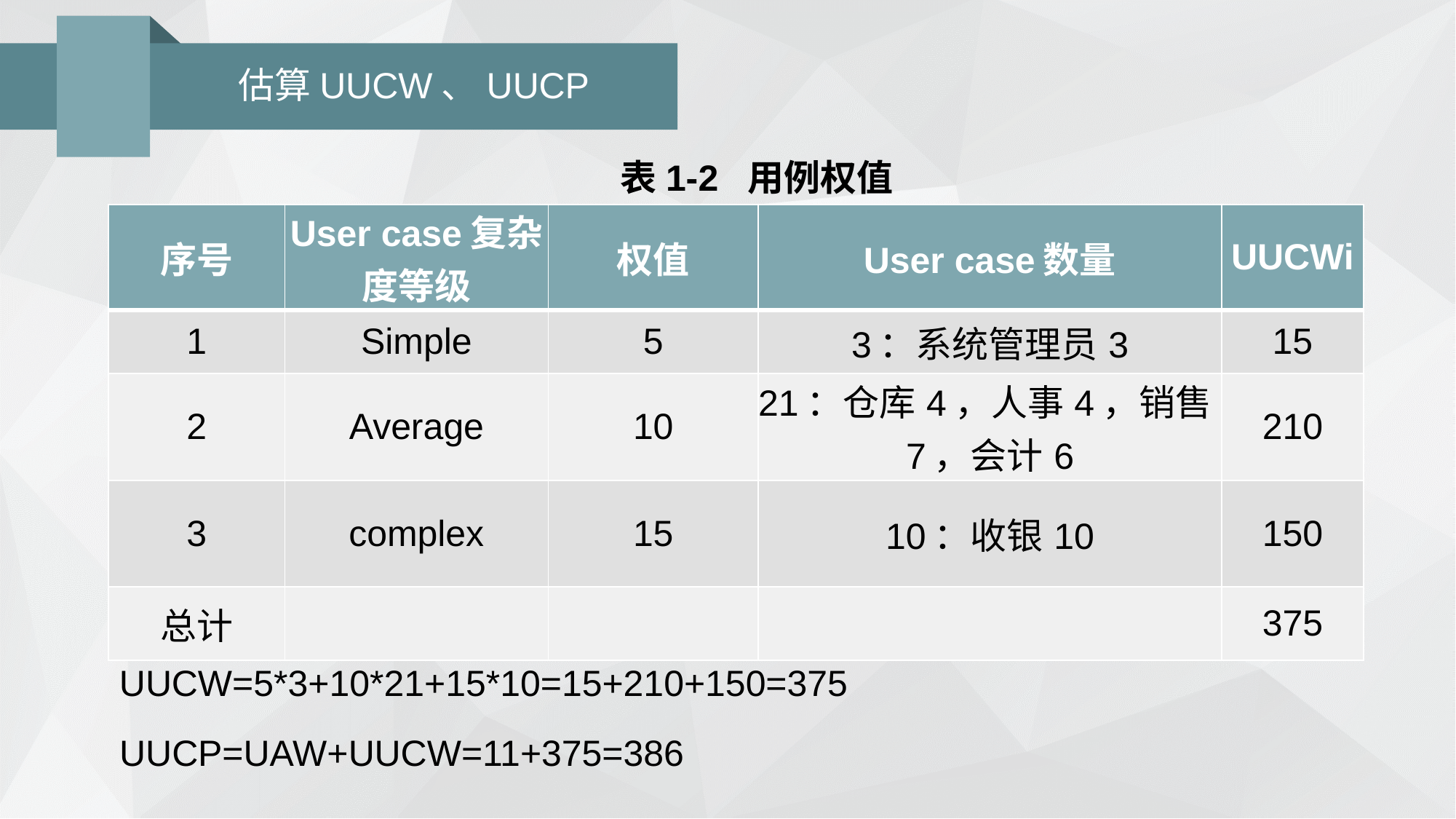

# 估算UUCW、UUCP
表1-2  用例权值
| 序号 | User case复杂度等级 | 权值 | User case数量 | UUCWi |
| --- | --- | --- | --- | --- |
| 1 | Simple | 5 | 3：系统管理员3 | 15 |
| 2 | Average | 10 | 21：仓库4，人事4，销售7，会计6 | 210 |
| 3 | complex | 15 | 10：收银10 | 150 |
| 总计 |  |  |  | 375 |
UUCW=5*3+10*21+15*10=15+210+150=375
UUCP=UAW+UUCW=11+375=386